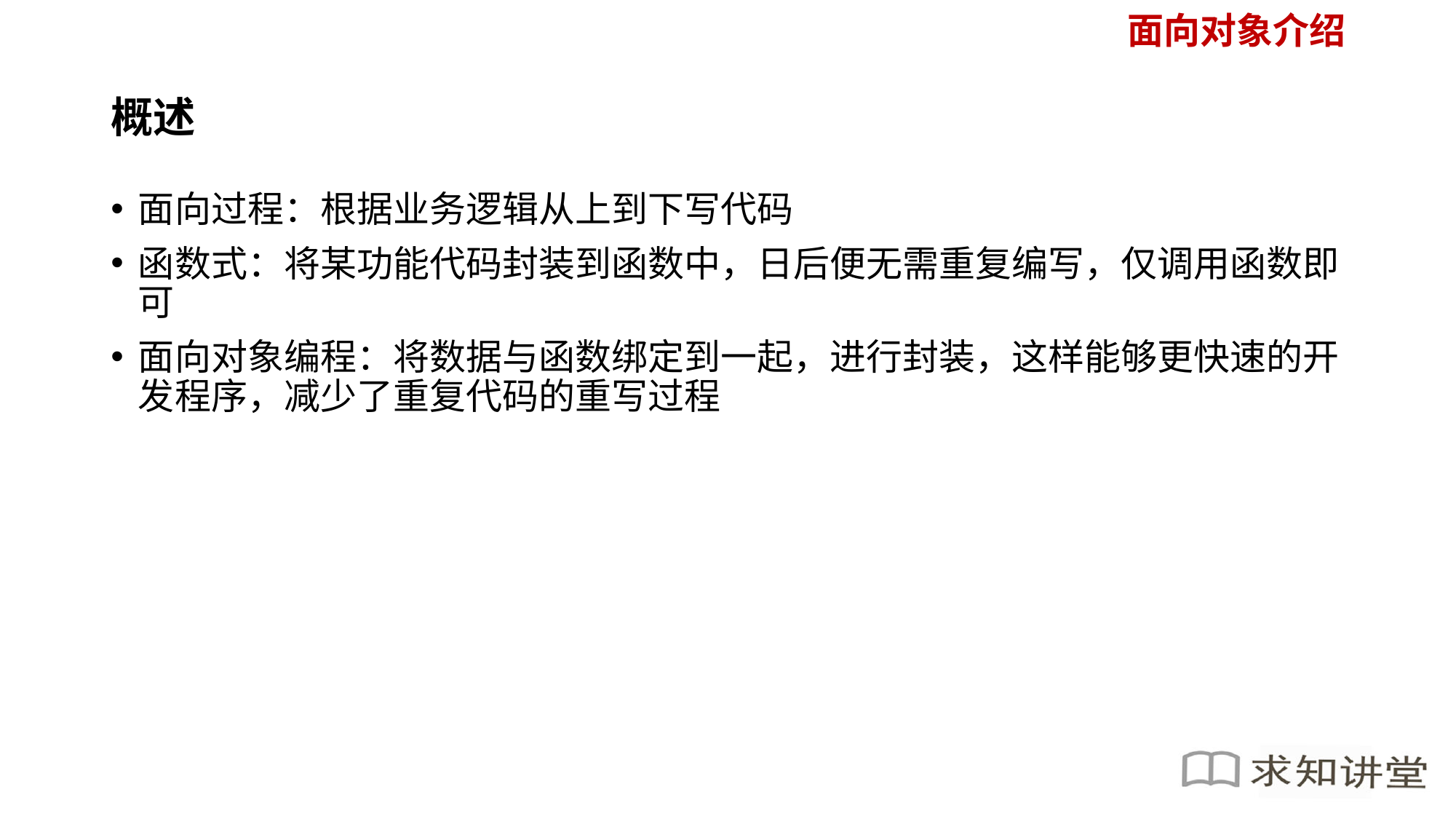

面向对象介绍
# 概述
面向过程：根据业务逻辑从上到下写代码
函数式：将某功能代码封装到函数中，日后便无需重复编写，仅调用函数即可
面向对象编程：将数据与函数绑定到一起，进行封装，这样能够更快速的开发程序，减少了重复代码的重写过程